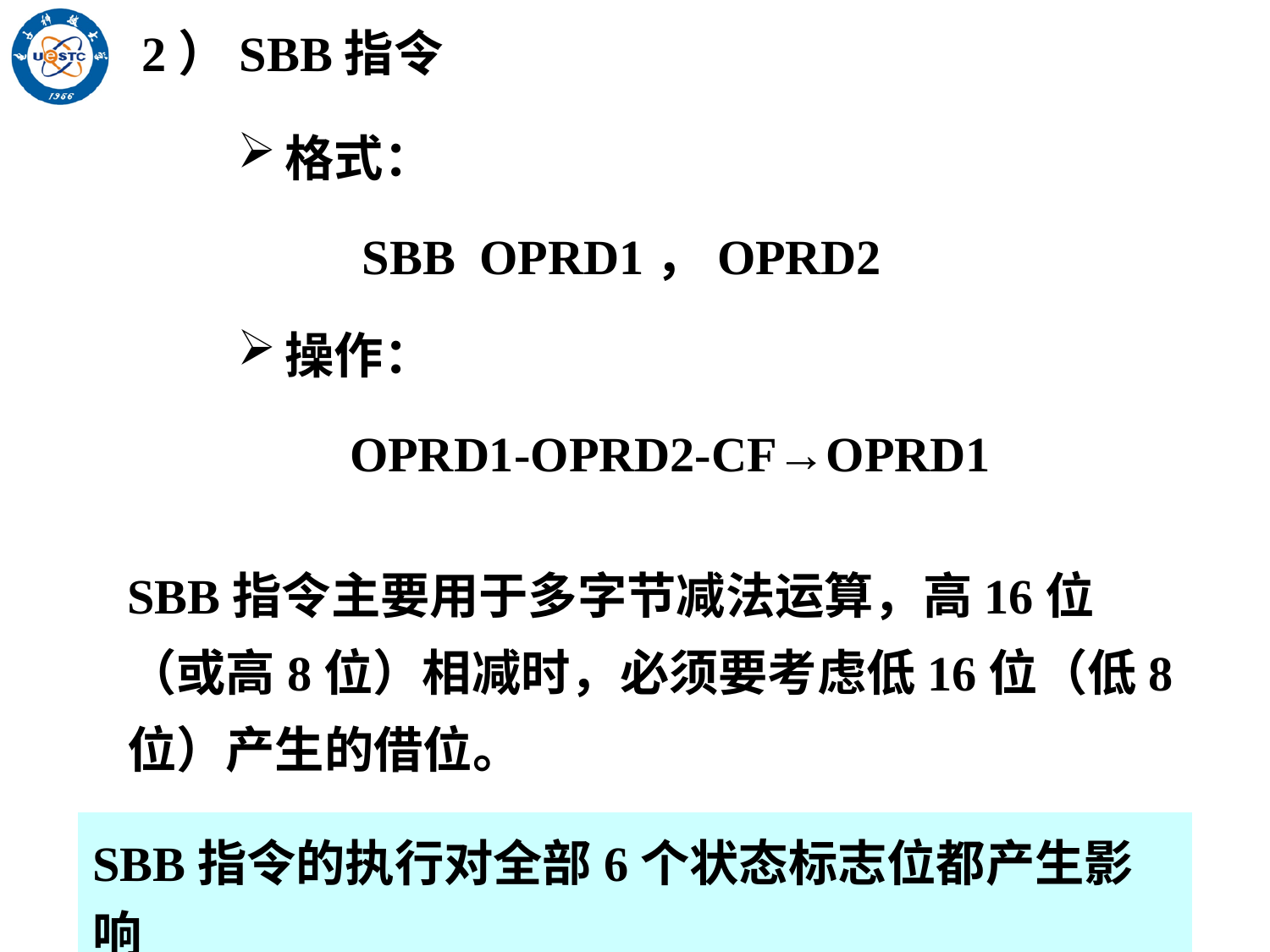

2）SBB指令
格式：
     SBB  OPRD1，OPRD2
操作：
    OPRD1-OPRD2-CF→OPRD1
SBB指令主要用于多字节减法运算，高16位（或高8位）相减时，必须要考虑低16位（低8位）产生的借位。
SBB指令的执行对全部6个状态标志位都产生影响